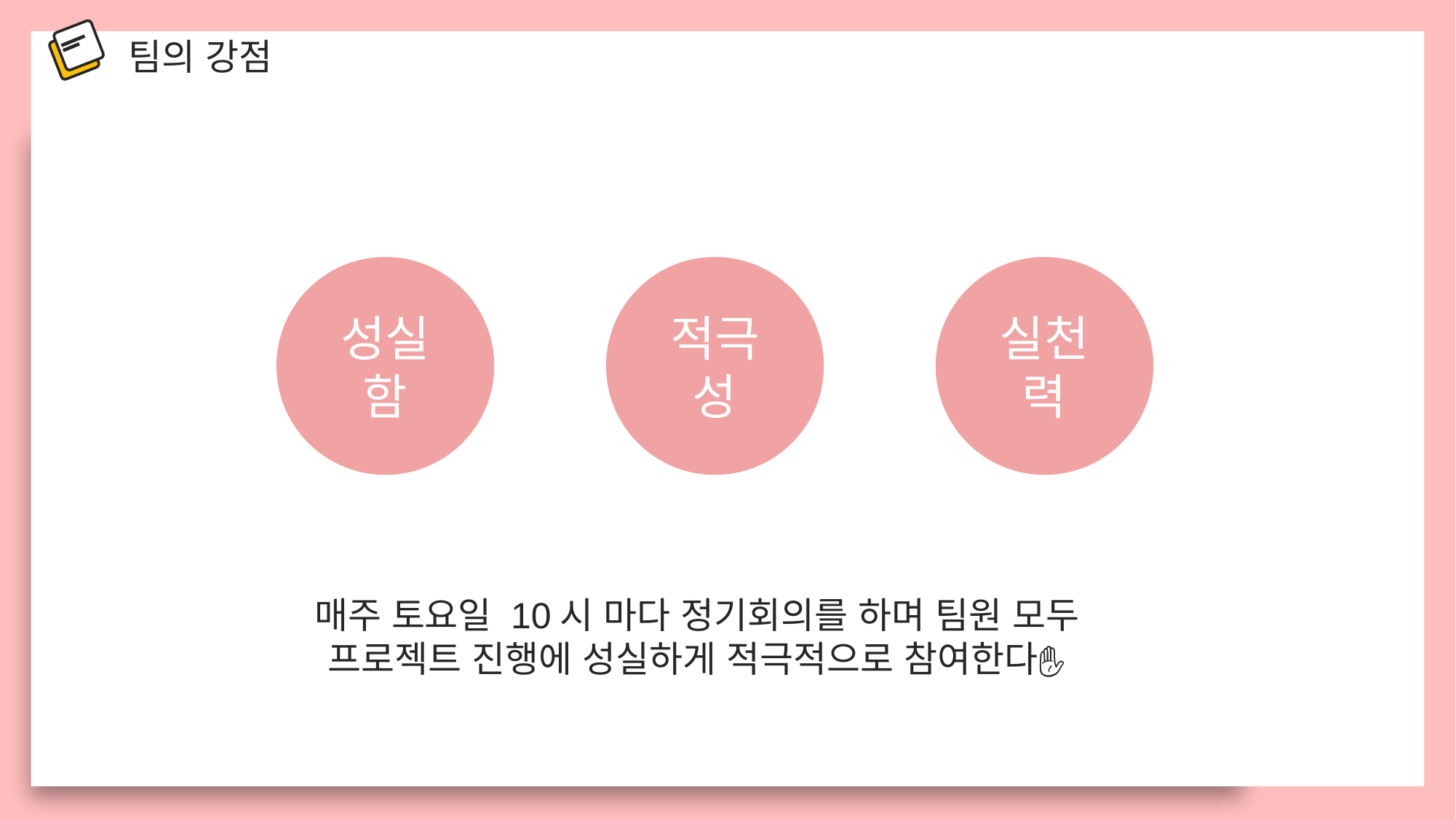

팀의 강점

적극성
실천력
성실함
매주 토요일 10시 마다 정기회의를 하며 팀원 모두 프로젝트 진행에 성실하게 적극적으로 참여한다✋